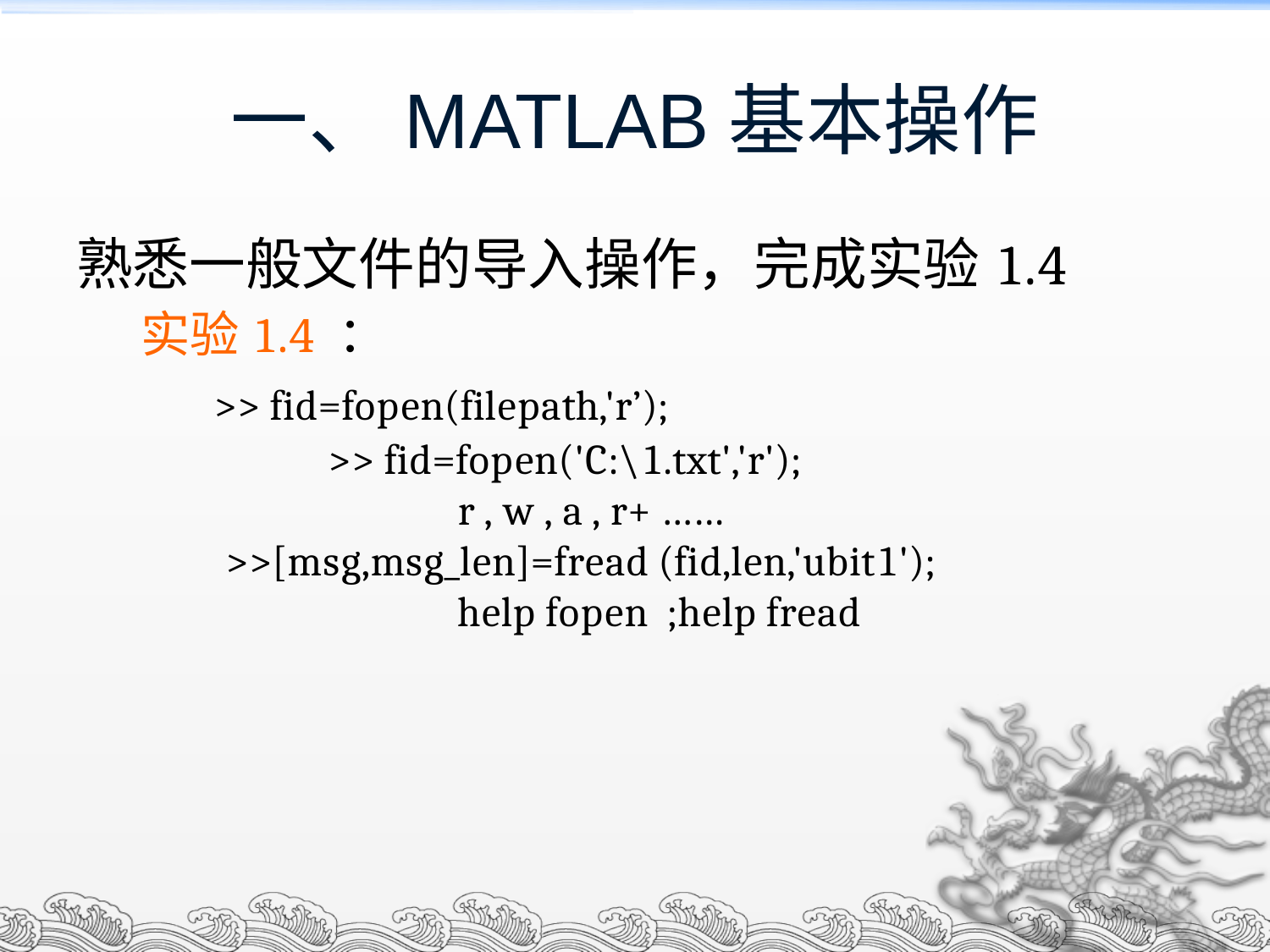

一、MATLAB基本操作
熟悉一般文件的导入操作，完成实验1.4
    实验1.4 ：
           >> fid=fopen(filepath,'r’);
                           >> fid=fopen('C:\1.txt','r');
			r , w , a , r+ ……
                >>[msg,msg_len]=fread (fid,len,'ubit1');
			help fopen  ;help fread